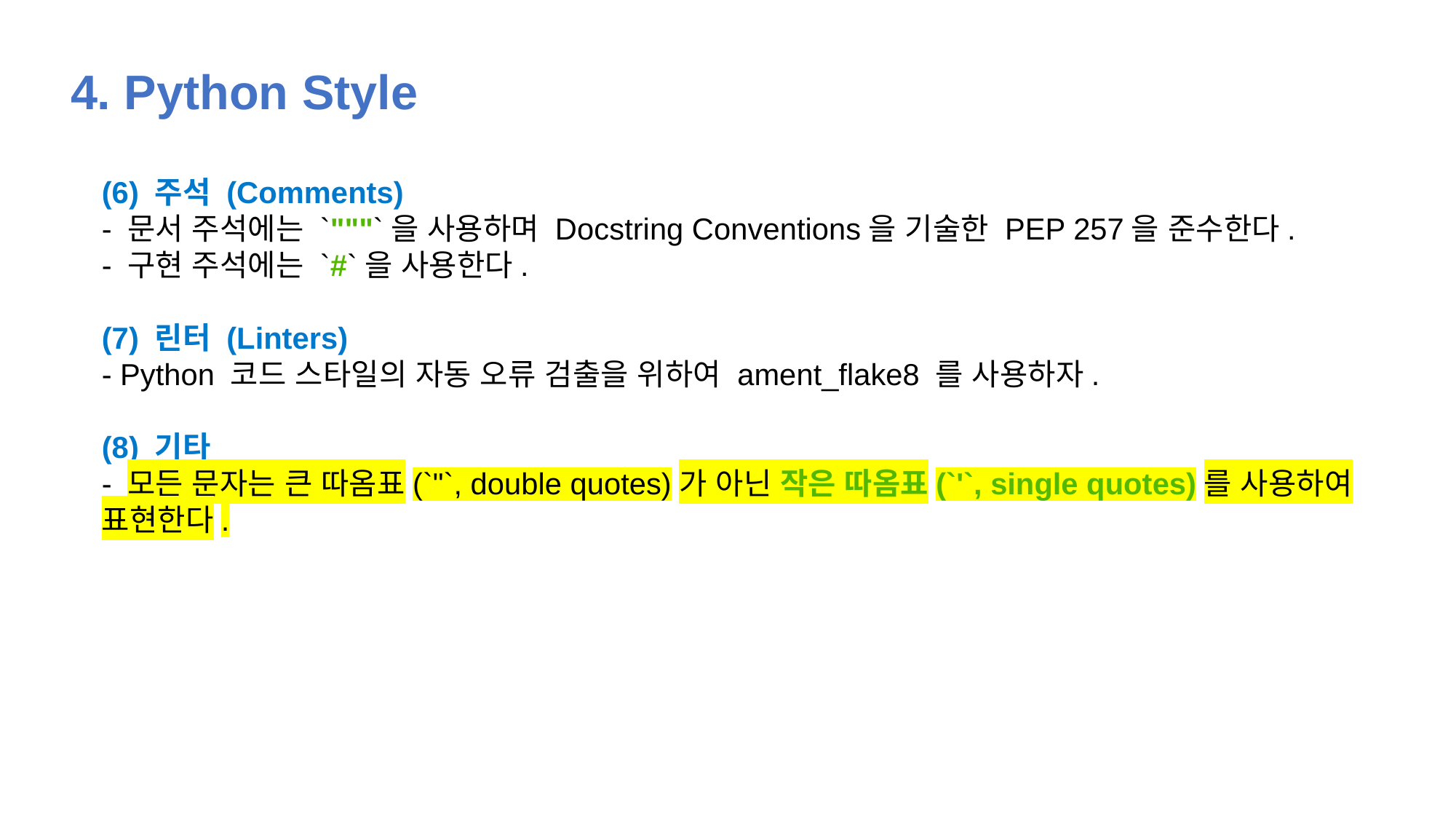

4. Python Style
(6) 주석 (Comments)
- 문서 주석에는 `"""`을 사용하며 Docstring Conventions을 기술한 PEP 257을 준수한다.
- 구현 주석에는 `#`을 사용한다.
​
(7) 린터 (Linters)
- Python 코드 스타일의 자동 오류 검출을 위하여 ament_flake8 를 사용하자.
​
(8) 기타
- 모든 문자는 큰 따옴표(`"`, double quotes)가 아닌 작은 따옴표(`'`, single quotes)를 사용하여 표현한다.